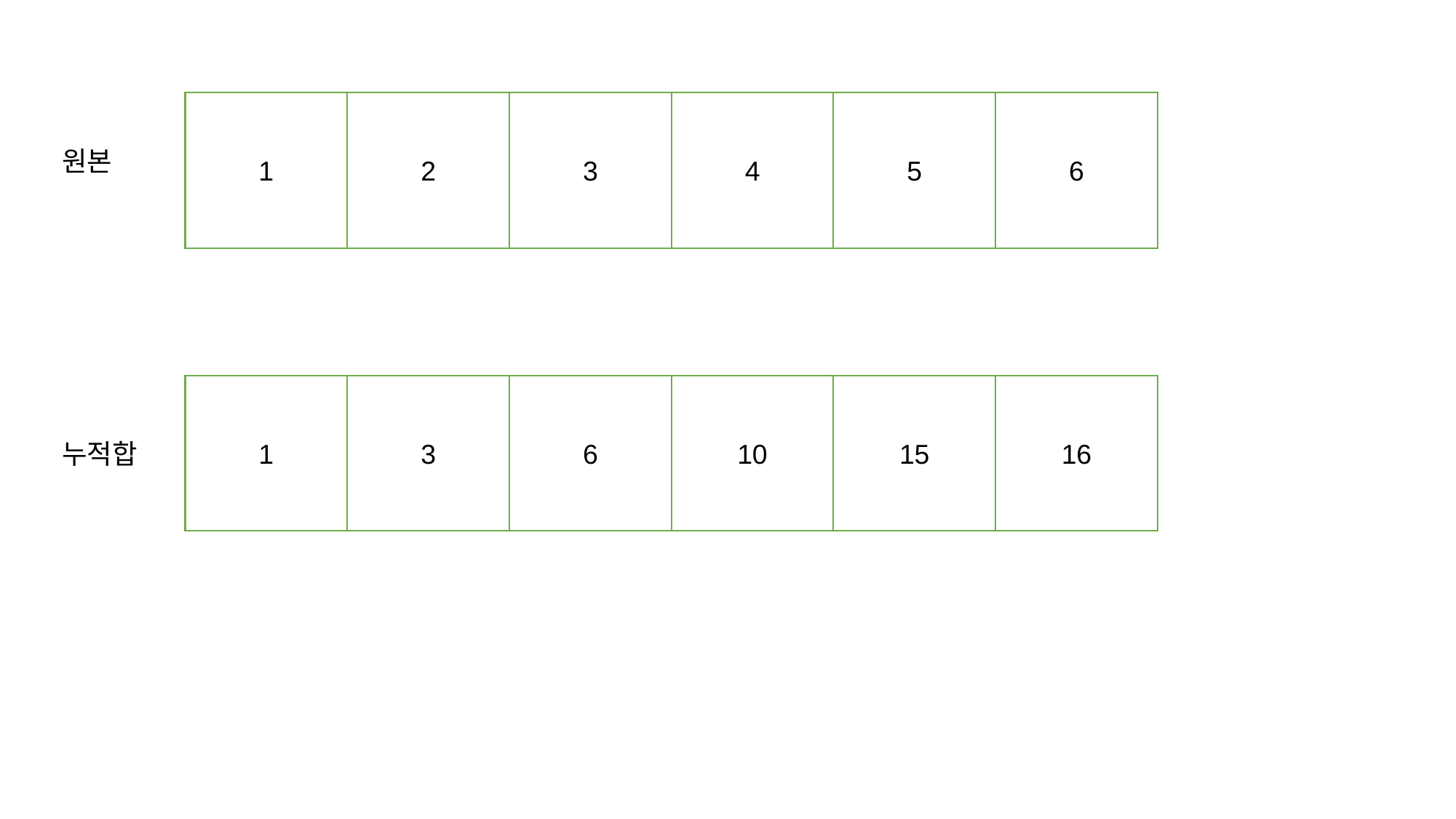

1
2
3
4
5
6
원본
1
3
6
10
15
16
누적합